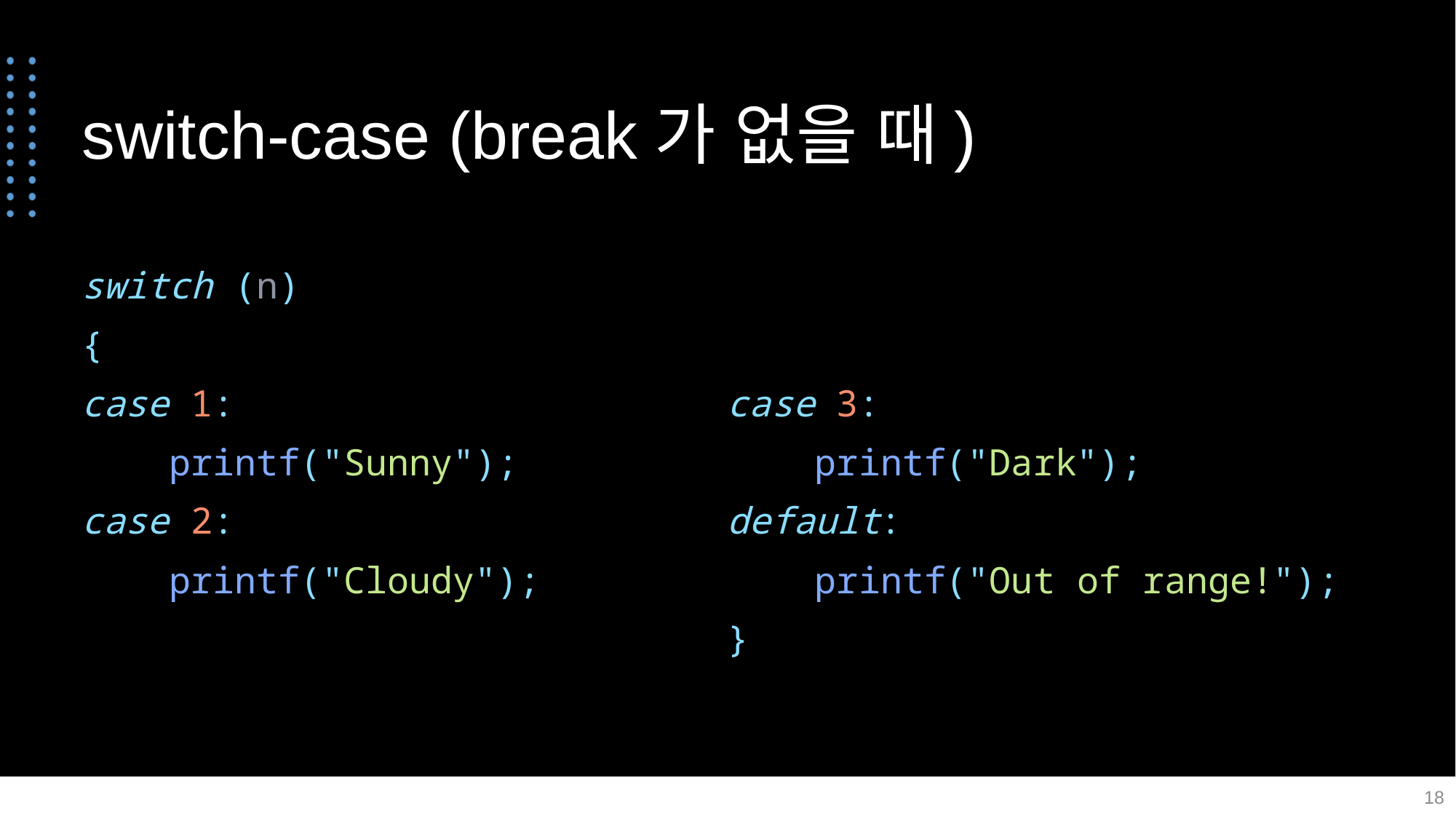

# switch-case (break가 없을 때)
switch (n)
{
case 1:
    printf("Sunny");
case 2:
    printf("Cloudy");

case 3:
    printf("Dark");
default:
    printf("Out of range!");
}

18